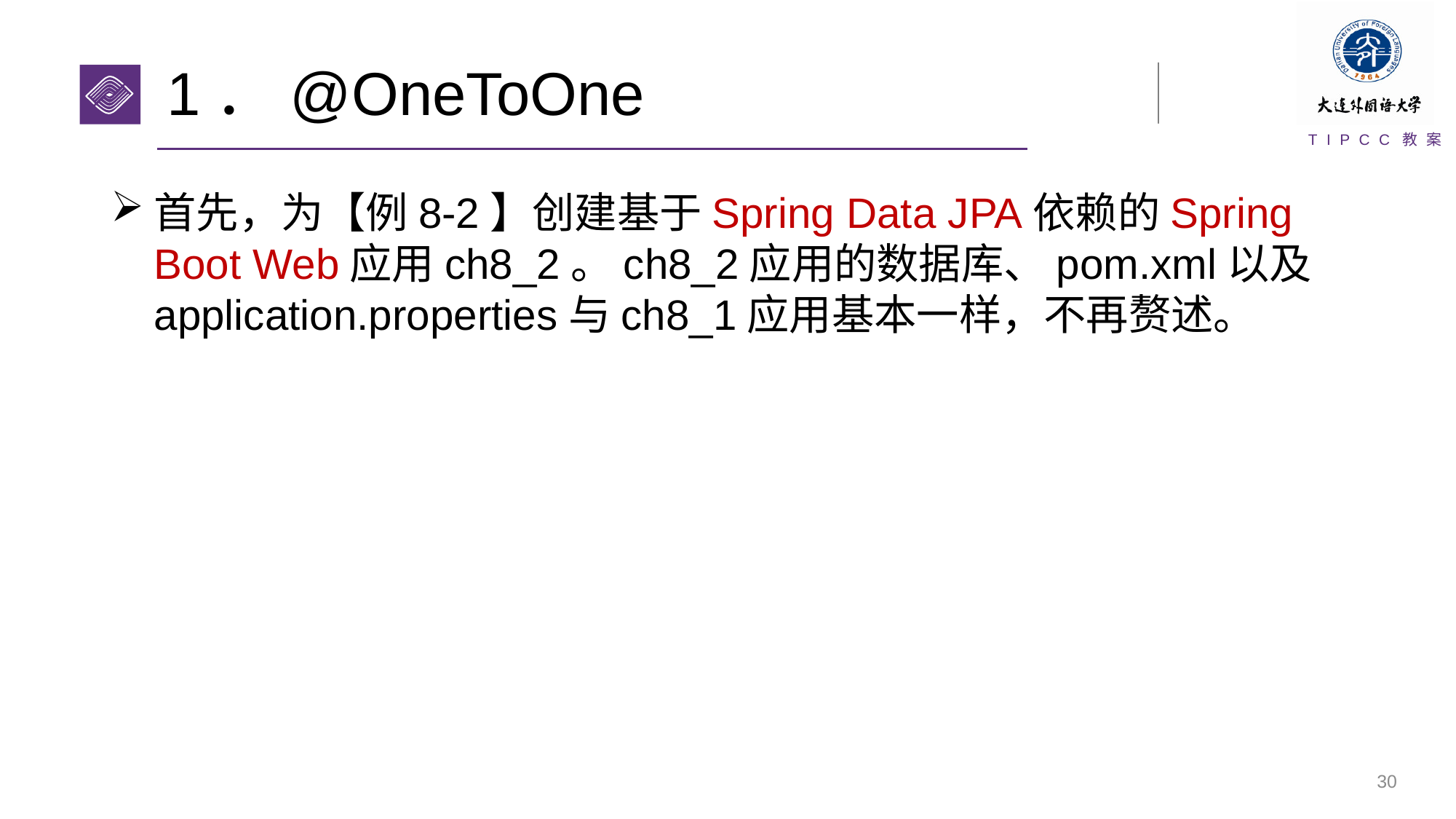

# 1．@OneToOne
首先，为【例8-2】创建基于Spring Data JPA依赖的Spring Boot Web应用ch8_2。ch8_2应用的数据库、pom.xml以及application.properties与ch8_1应用基本一样，不再赘述。
30